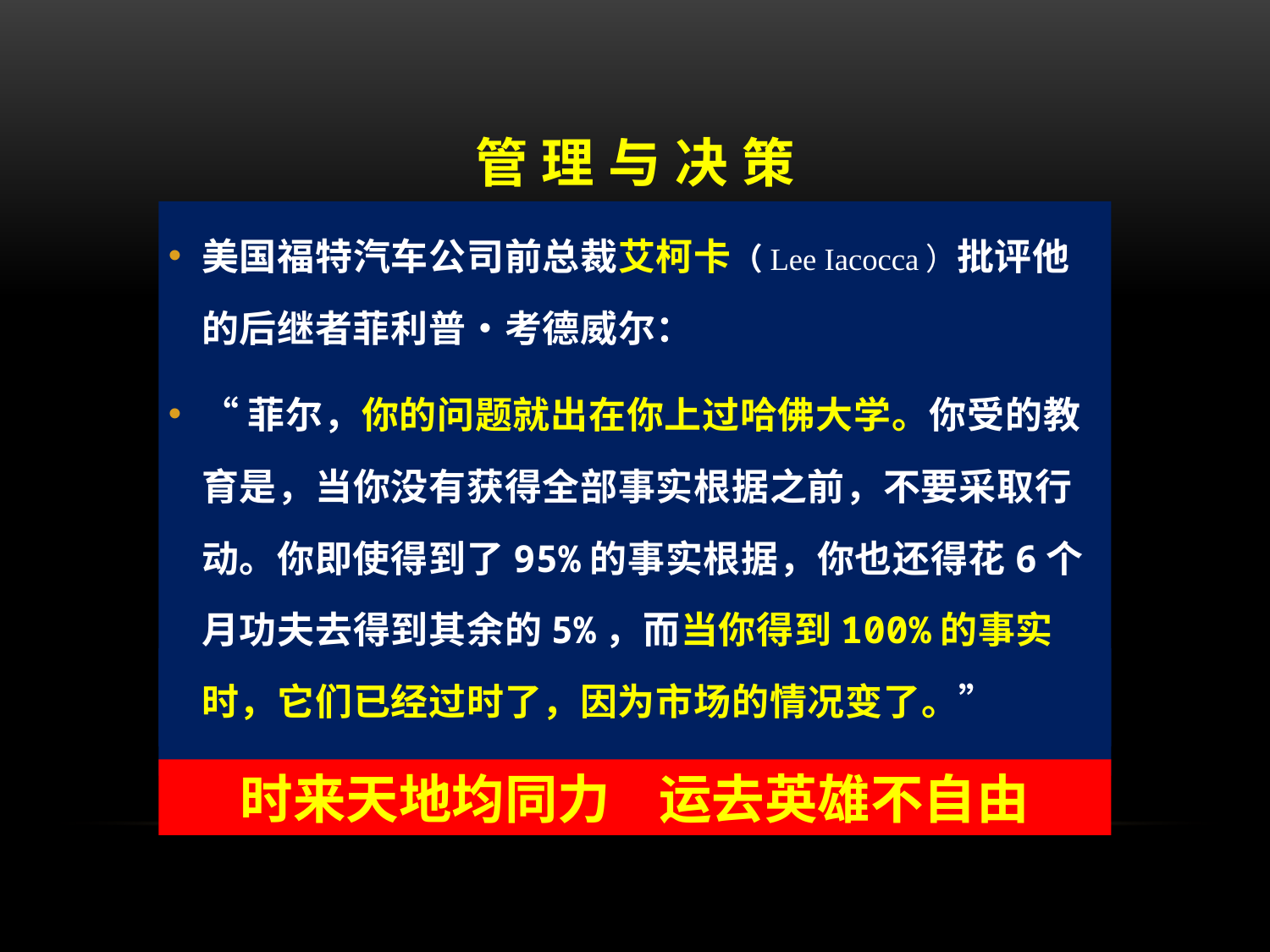

# 管 理 与 决 策
管 理——
①要素配置合理化；②通过组织制度化（结构化、流程化、标准化），实现组织自运行。
美国福特汽车公司前总裁艾柯卡（Lee Iacocca）批评他的后继者菲利普•考德威尔：
“菲尔，你的问题就出在你上过哈佛大学。你受的教育是，当你没有获得全部事实根据之前，不要采取行动。你即使得到了95%的事实根据，你也还得花6个月功夫去得到其余的5%，而当你得到100%的事实时，它们已经过时了，因为市场的情况变了。”
决 策——
民主决策的局限性
①时间成本
②权责关系
信息不完全情况下的风险决策
时来天地均同力    运去英雄不自由